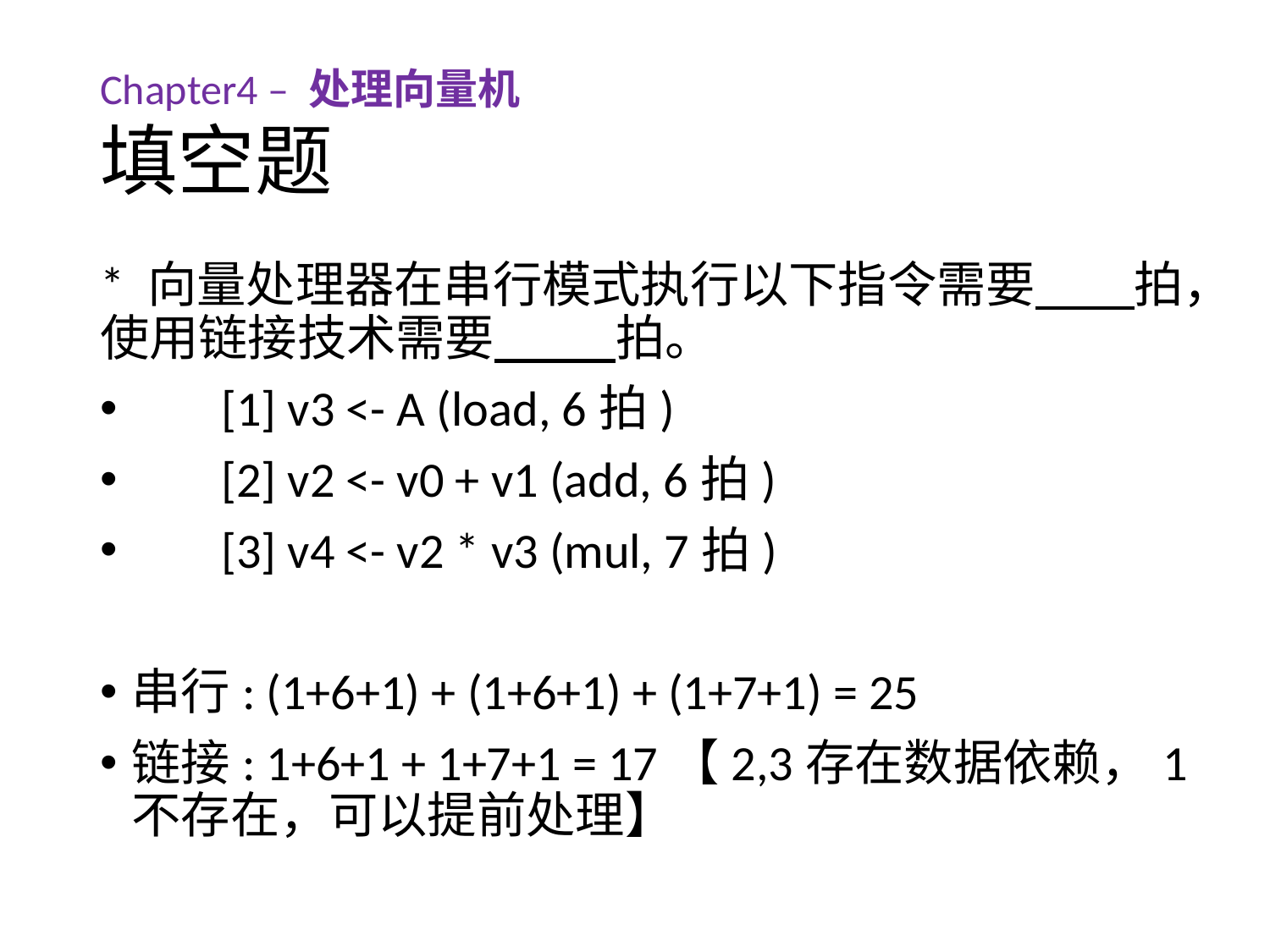

Chapter4 – 处理向量机
# 填空题
* 向量处理器在串行模式执行以下指令需要         拍，使用链接技术需要           拍。
        [1] v3 <- A (load, 6拍)
        [2] v2 <- v0 + v1 (add, 6拍)
        [3] v4 <- v2 * v3 (mul, 7拍)

串行: (1+6+1) + (1+6+1) + (1+7+1) = 25
链接: 1+6+1 + 1+7+1 = 17【2,3存在数据依赖，1不存在，可以提前处理】